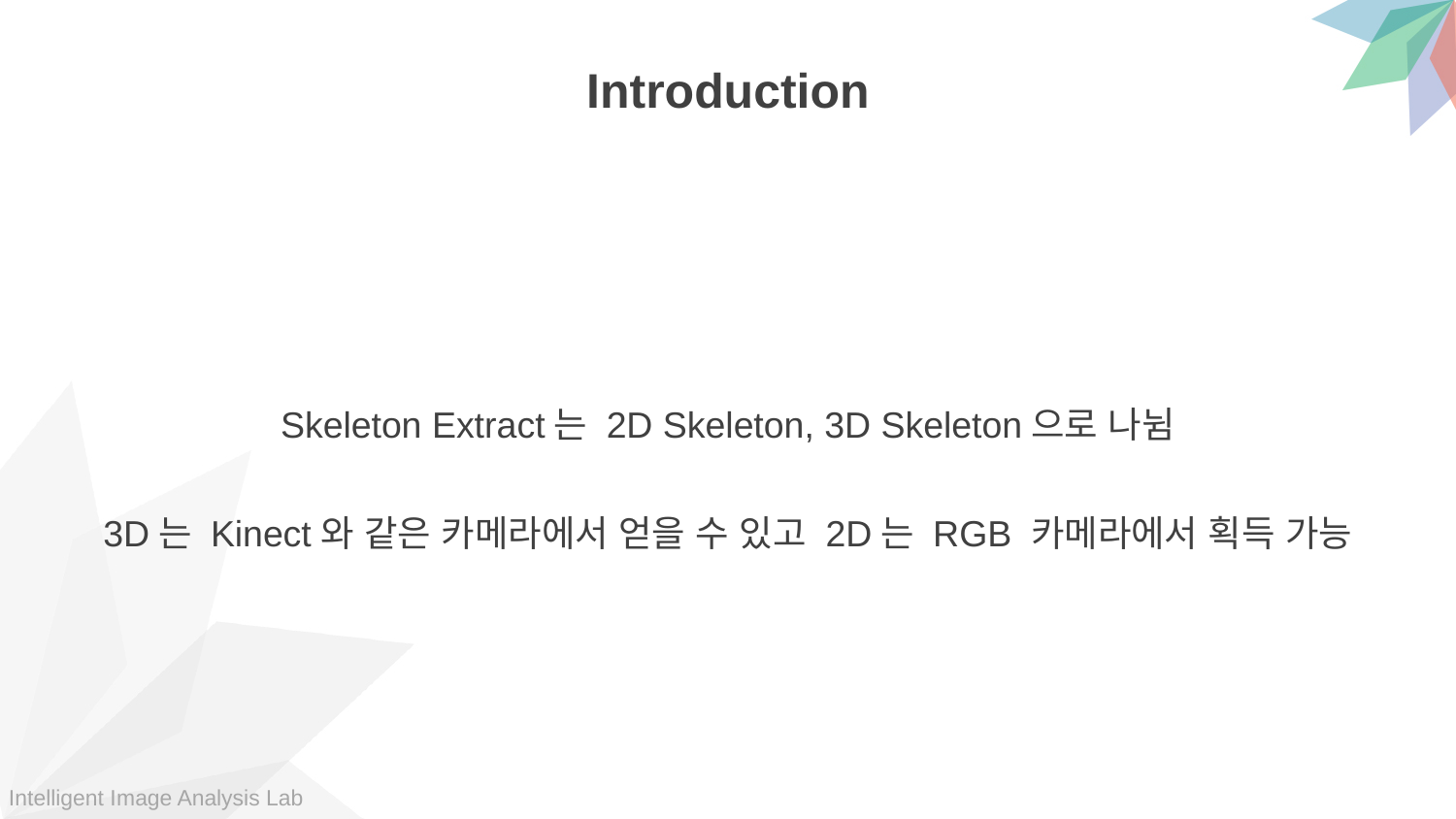

Introduction
Skeleton Extract는 2D Skeleton, 3D Skeleton으로 나뉨
3D는 Kinect와 같은 카메라에서 얻을 수 있고 2D는 RGB 카메라에서 획득 가능